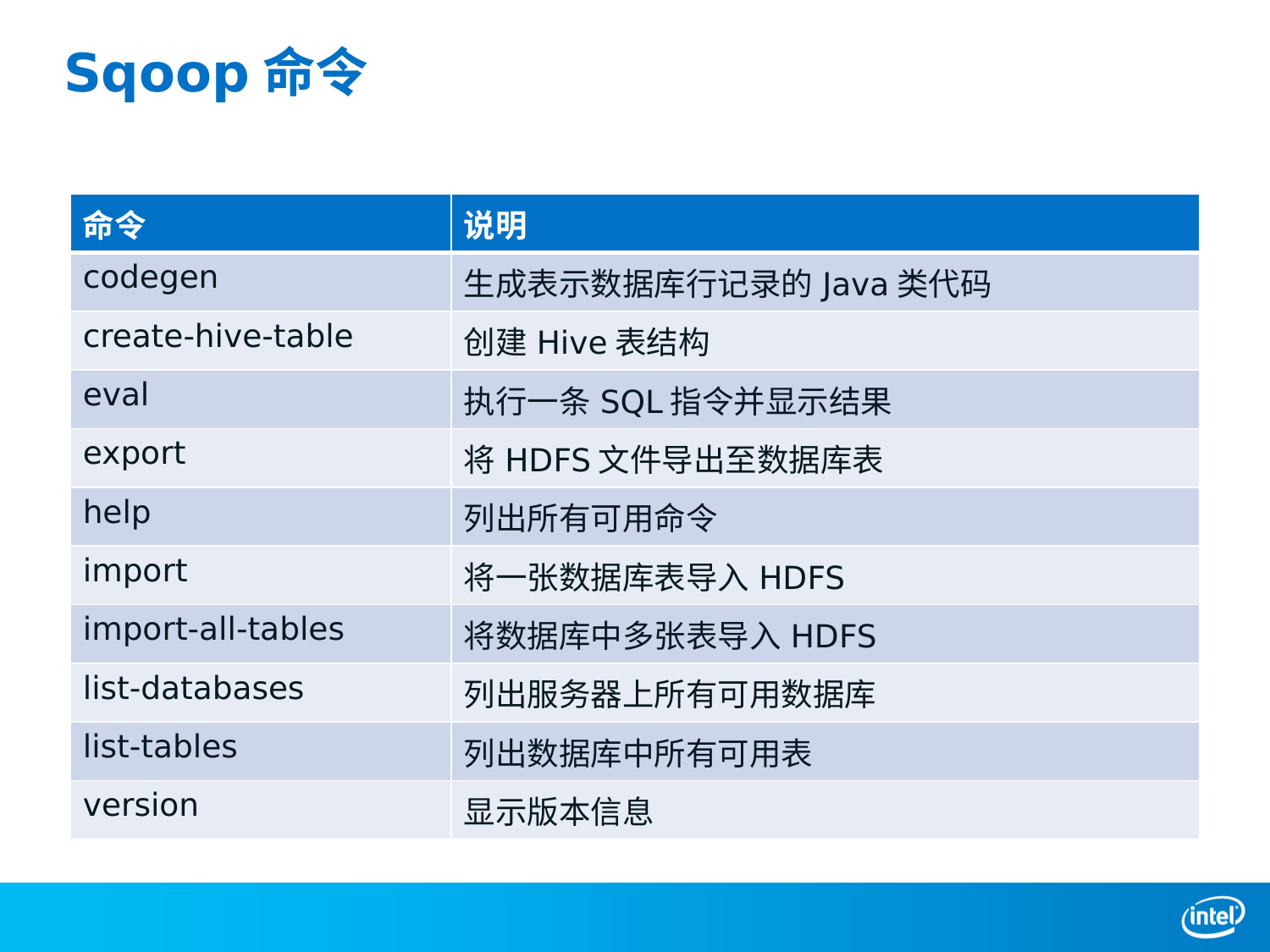

# Sqoop命令

| 命令 | 说明 |
| --- | --- |
| codegen | 生成表示数据库行记录的Java类代码 |
| create-hive-table | 创建Hive表结构 |
| eval | 执行一条SQL指令并显示结果 |
| export | 将HDFS文件导出至数据库表 |
| help | 列出所有可用命令 |
| import | 将一张数据库表导入HDFS |
| import-all-tables | 将数据库中多张表导入HDFS |
| list-databases | 列出服务器上所有可用数据库 |
| list-tables | 列出数据库中所有可用表 |
| version | 显示版本信息 |